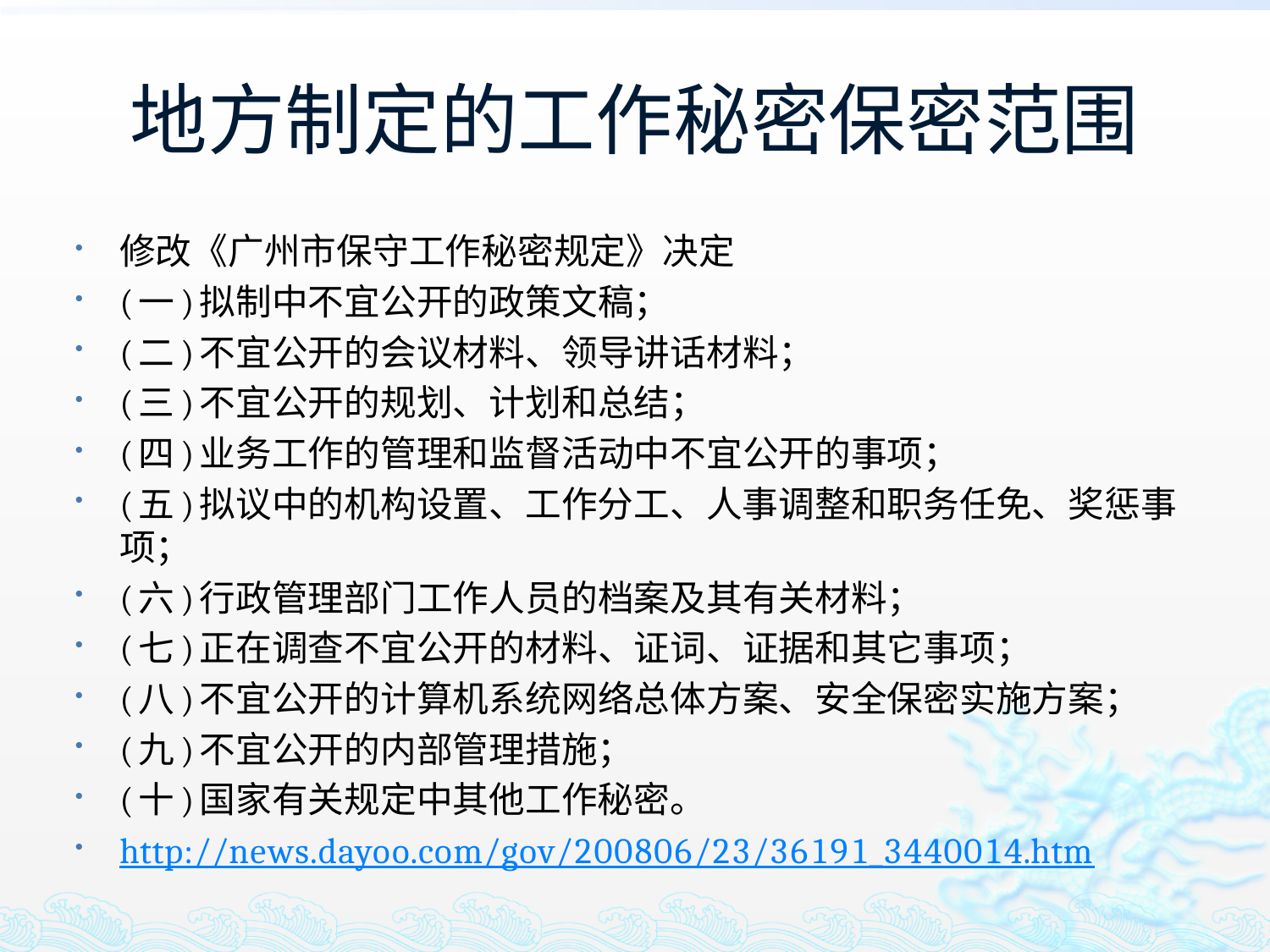

# 地方制定的工作秘密保密范围
修改《广州市保守工作秘密规定》决定
(一)拟制中不宜公开的政策文稿；
(二)不宜公开的会议材料、领导讲话材料；
(三)不宜公开的规划、计划和总结；
(四)业务工作的管理和监督活动中不宜公开的事项；
(五)拟议中的机构设置、工作分工、人事调整和职务任免、奖惩事项；
(六)行政管理部门工作人员的档案及其有关材料；
(七)正在调查不宜公开的材料、证词、证据和其它事项；
(八)不宜公开的计算机系统网络总体方案、安全保密实施方案；
(九)不宜公开的内部管理措施；
(十)国家有关规定中其他工作秘密。
http://news.dayoo.com/gov/200806/23/36191_3440014.htm